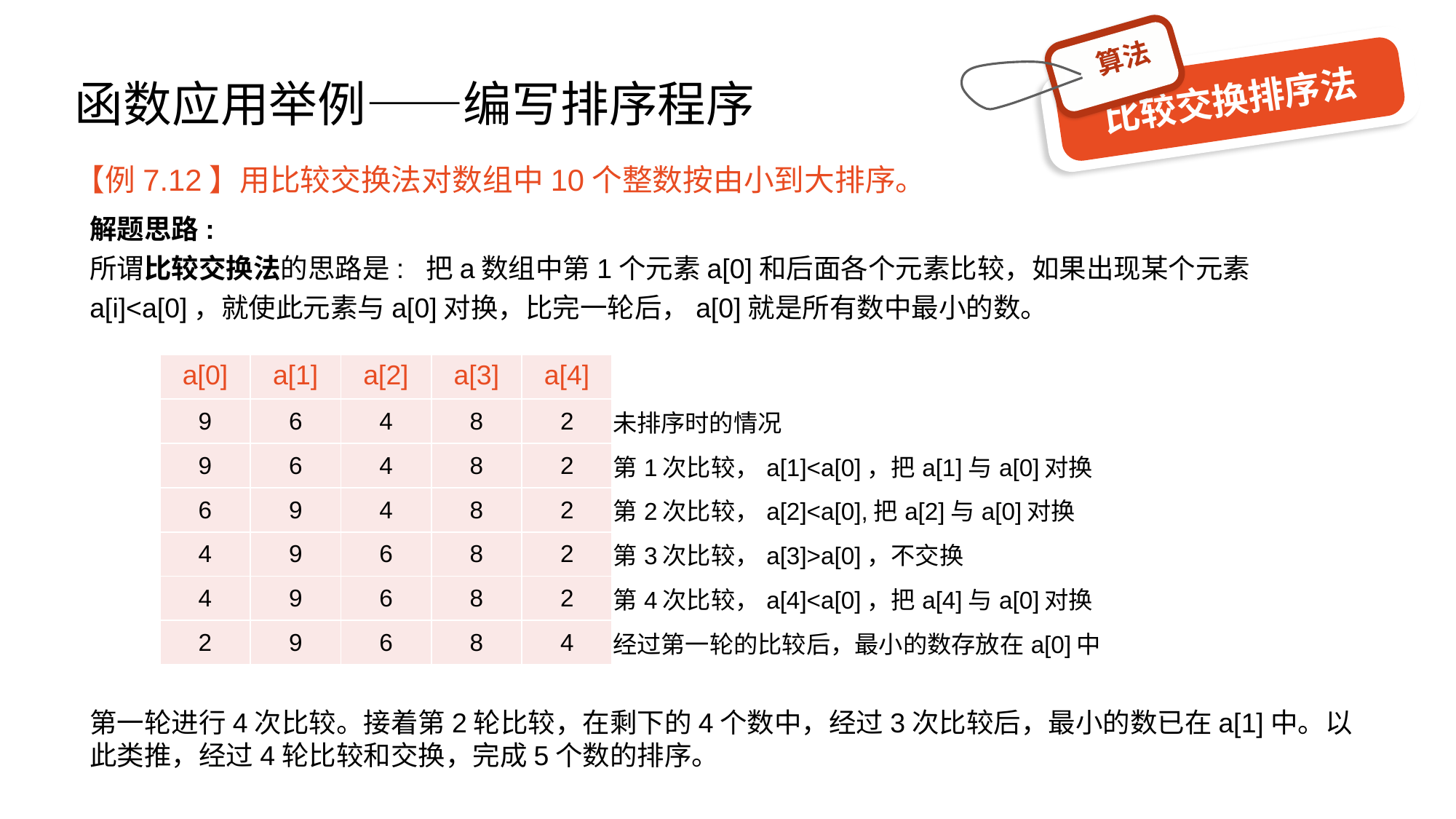

# 函数应用举例——编写排序程序

算法

比较交换排序法

【例7.12】用比较交换法对数组中10个整数按由小到大排序。
解题思路:
所谓比较交换法的思路是:  把a数组中第1个元素a[0]和后面各个元素比较，如果出现某个元素a[i]<a[0]，就使此元素与a[0]对换，比完一轮后，a[0]就是所有数中最小的数。
| a[0] | a[1] | a[2] | a[3] | a[4] |  |
| --- | --- | --- | --- | --- | --- |
| 9 | 6 | 4 | 8 | 2 | 未排序时的情况 |
| 9 | 6 | 4 | 8 | 2 | 第1次比较，a[1]<a[0]，把a[1]与a[0]对换 |
| 6 | 9 | 4 | 8 | 2 | 第2次比较，a[2]<a[0],把a[2]与a[0]对换 |
| 4 | 9 | 6 | 8 | 2 | 第3次比较，a[3]>a[0]，不交换 |
| 4 | 9 | 6 | 8 | 2 | 第4次比较，a[4]<a[0]，把a[4]与a[0]对换 |
| 2 | 9 | 6 | 8 | 4 | 经过第一轮的比较后，最小的数存放在a[0]中 |
第一轮进行4次比较。接着第2轮比较，在剩下的4个数中，经过3次比较后，最小的数已在a[1]中。以此类推，经过4轮比较和交换，完成5个数的排序。